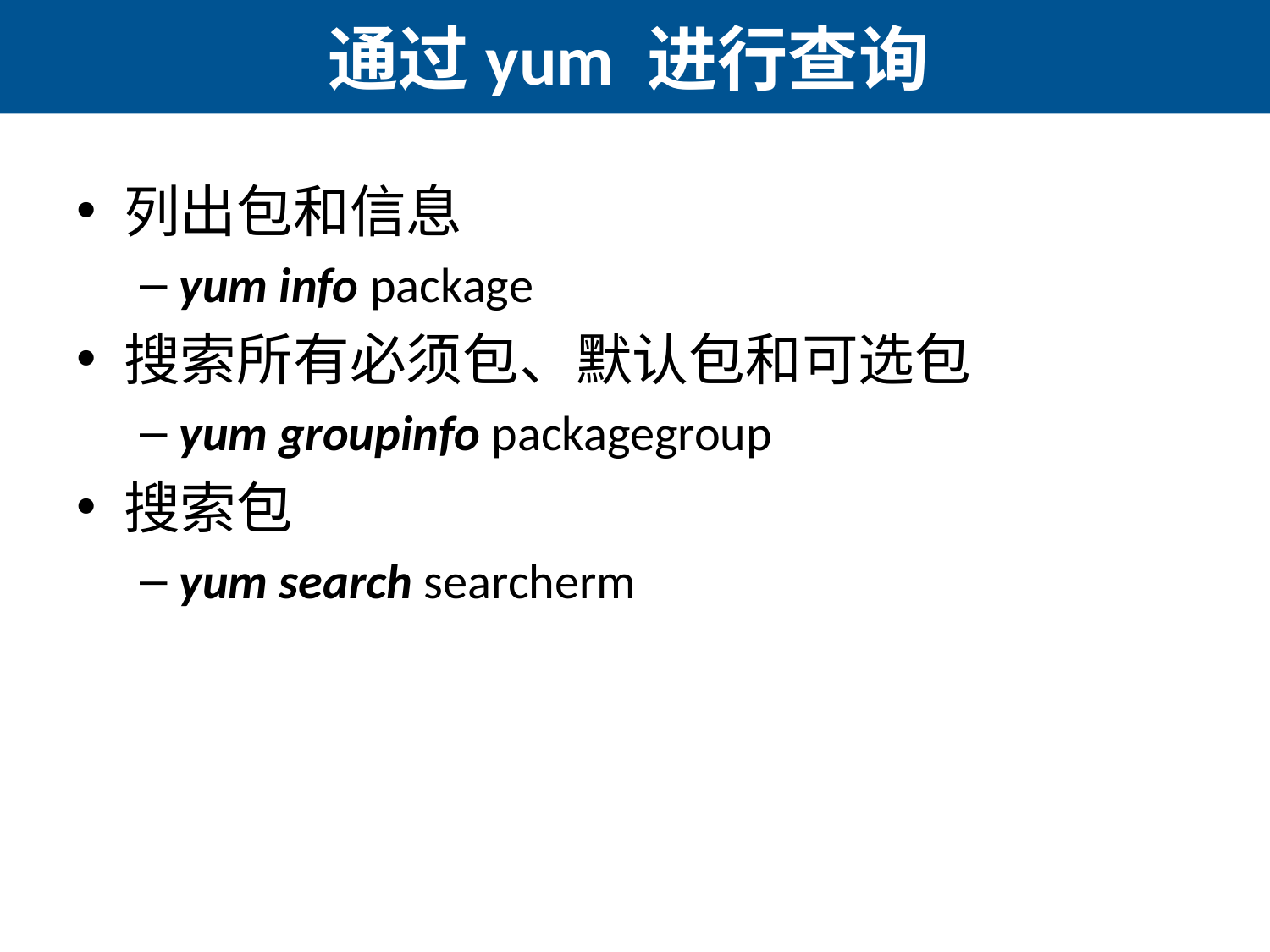

# 通过yum 进行查询
列出包和信息
yum info package
搜索所有必须包、默认包和可选包
yum groupinfo packagegroup
搜索包
yum search searcherm